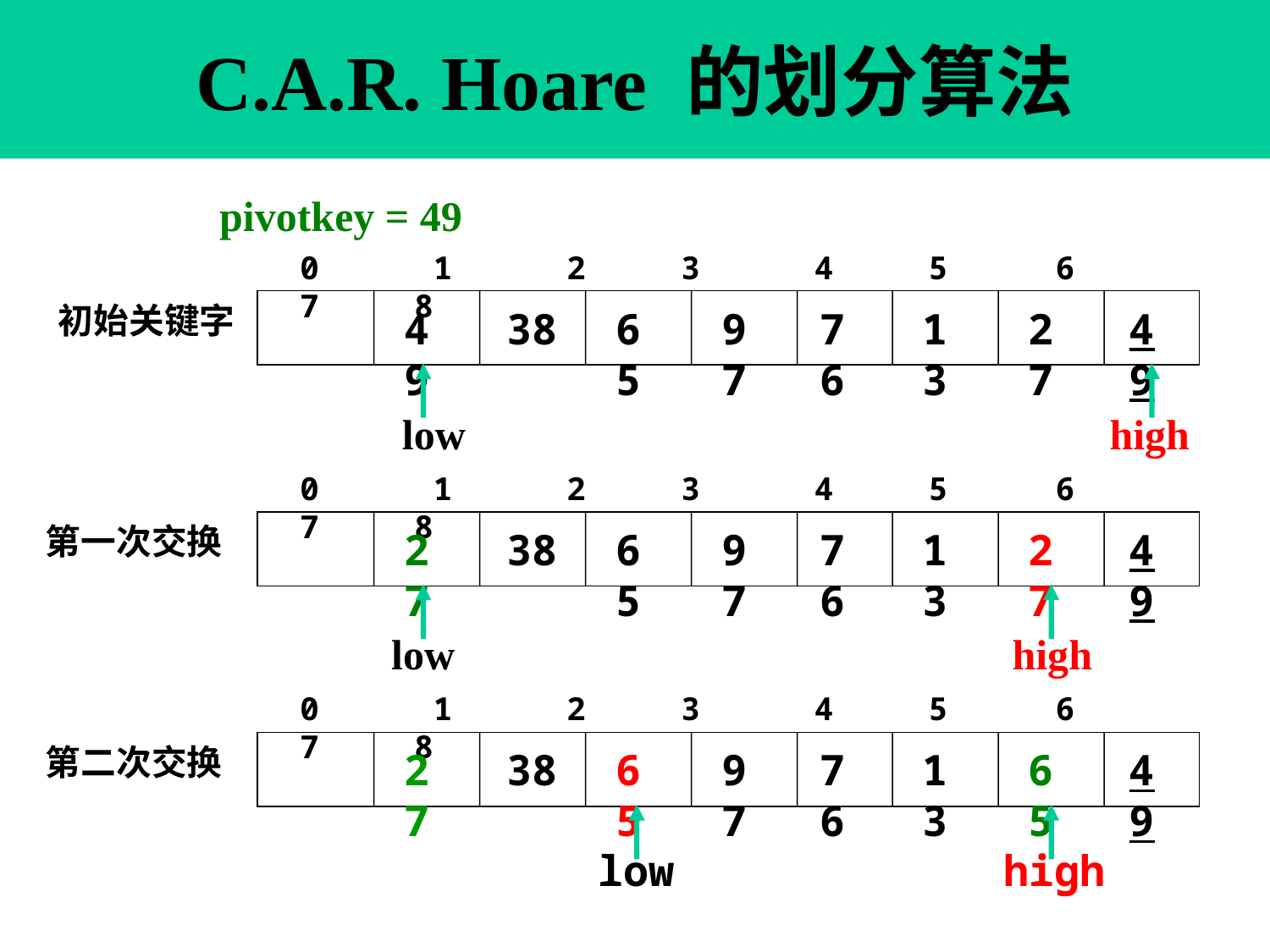

第 53 页
# C.A.R. Hoare 的划分算法
pivotkey = 49
0      1      2     3      4     5      6     7     8

49
38
65
97
76
13
27
49
初始关键字

high
low
0      1      2     3      4     5      6     7     8

27
38
65
97
76
13
27
49
第一次交换

high
low
0      1      2     3      4     5      6     7     8

27
38
65
97
76
13
65
49
第二次交换

high
low